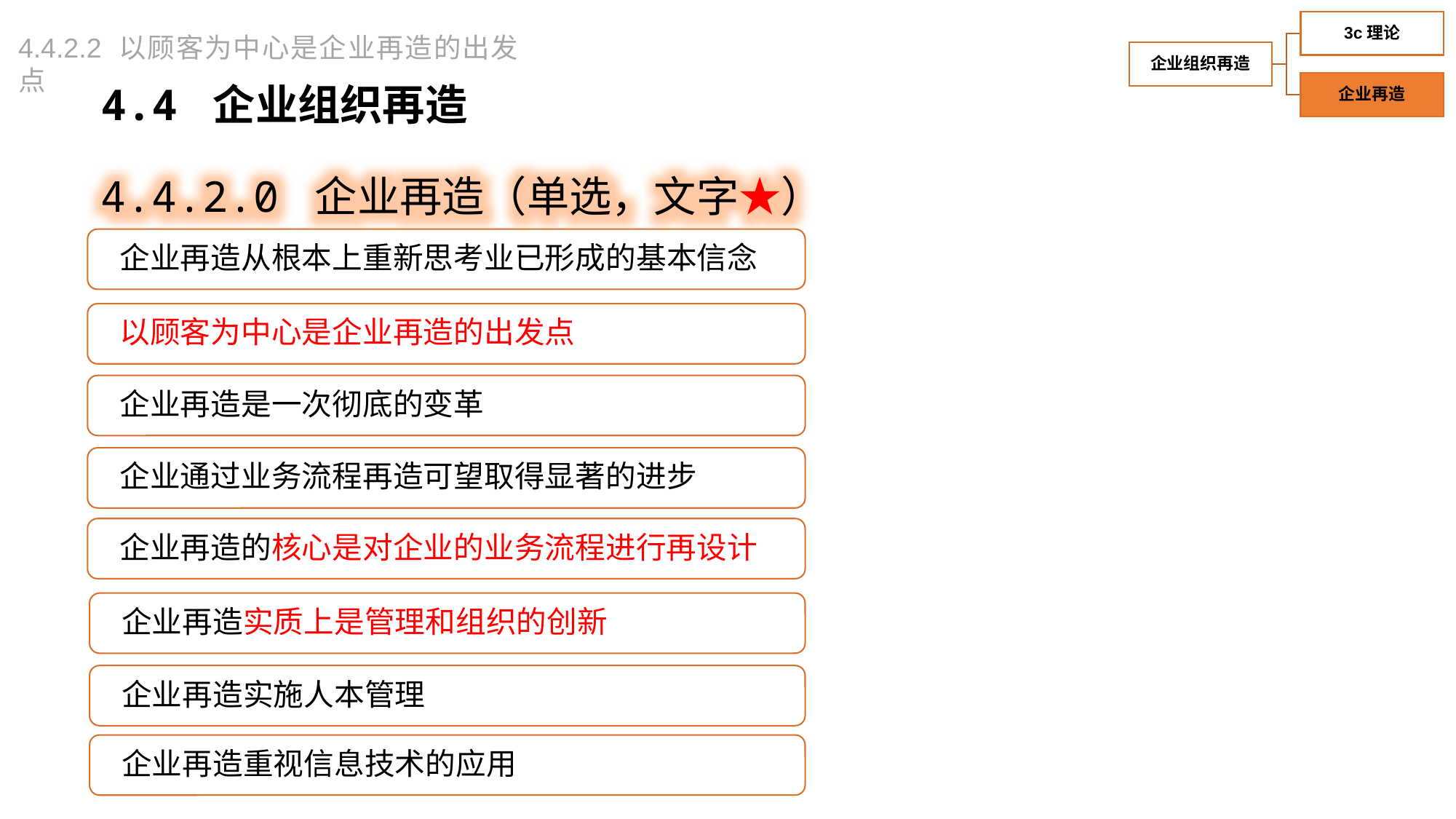

企业组织再造
3c理论
企业再造
4.4.2.2 以顾客为中心是企业再造的出发点
4.4 企业组织再造
4.4.2.0 企业再造（单选，文字★）

企业再造从根本上重新思考业已形成的基本信念

以顾客为中心是企业再造的出发点

企业再造是一次彻底的变革

企业通过业务流程再造可望取得显著的进步

企业再造的核心是对企业的业务流程进行再设计

企业再造实质上是管理和组织的创新

企业再造实施人本管理

企业再造重视信息技术的应用